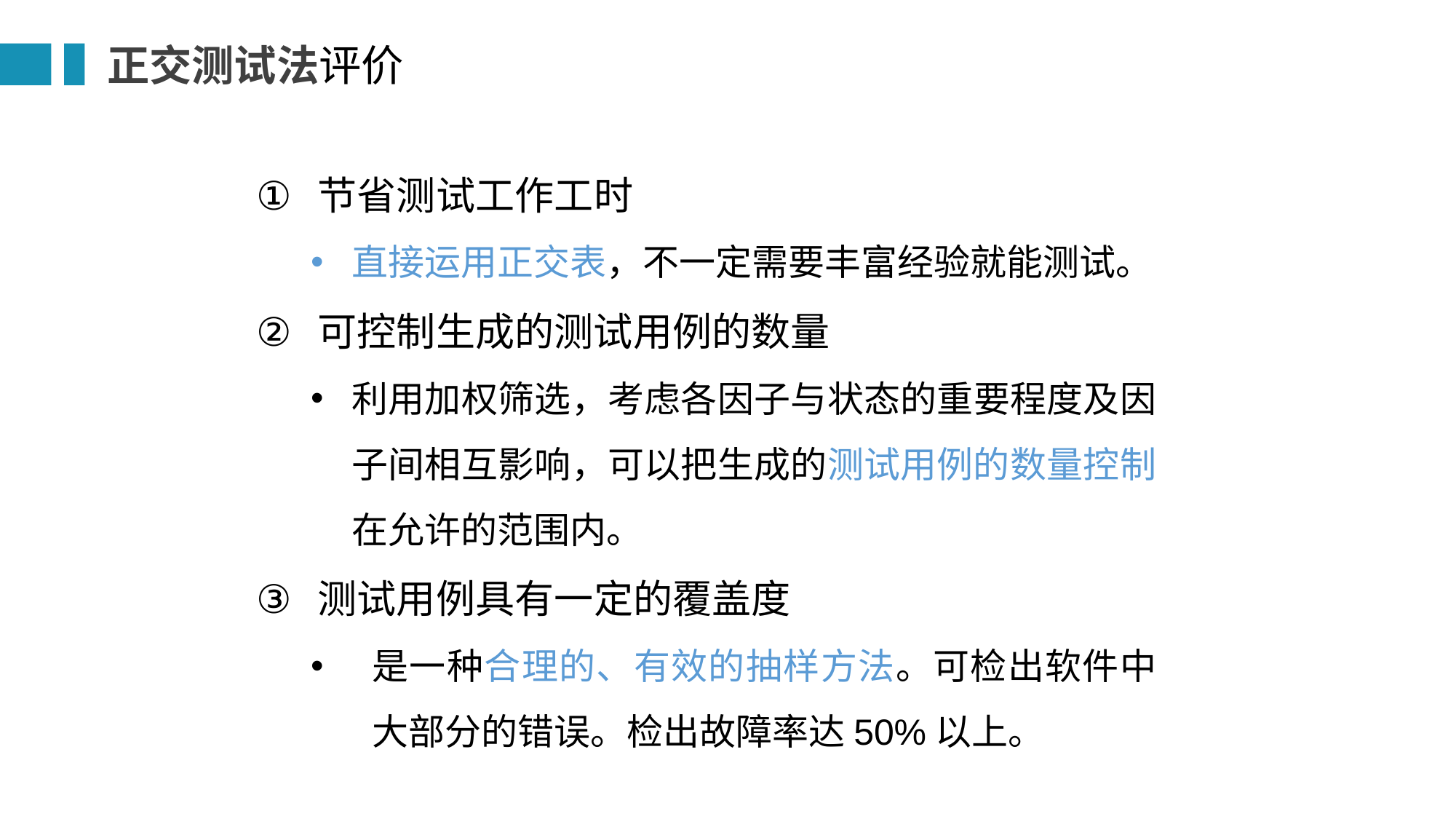

正交测试法评价

节省测试工作工时
直接运用正交表，不一定需要丰富经验就能测试。
可控制生成的测试用例的数量
利用加权筛选，考虑各因子与状态的重要程度及因子间相互影响，可以把生成的测试用例的数量控制在允许的范围内。
测试用例具有一定的覆盖度
是一种合理的、有效的抽样方法。可检出软件中大部分的错误。检出故障率达50%以上。
107